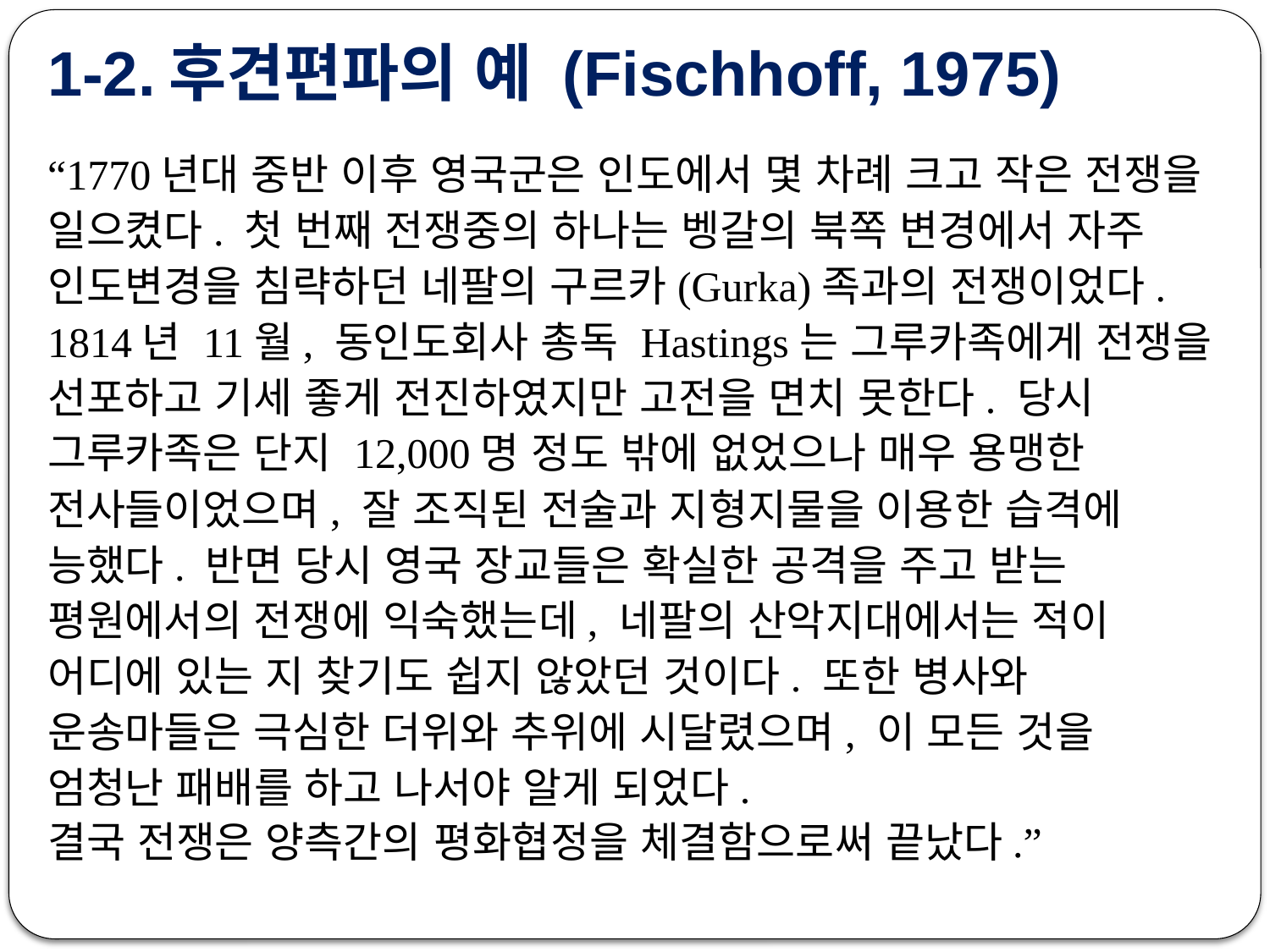

# 1-2.후견편파의 예 (Fischhoff, 1975)
“1770년대 중반 이후 영국군은 인도에서 몇 차례 크고 작은 전쟁을 일으켰다. 첫 번째 전쟁중의 하나는 벵갈의 북쪽 변경에서 자주 인도변경을 침략하던 네팔의 구르카(Gurka)족과의 전쟁이었다. 1814년 11월, 동인도회사 총독 Hastings는 그루카족에게 전쟁을 선포하고 기세 좋게 전진하였지만 고전을 면치 못한다. 당시 그루카족은 단지 12,000명 정도 밖에 없었으나 매우 용맹한 전사들이었으며, 잘 조직된 전술과 지형지물을 이용한 습격에 능했다. 반면 당시 영국 장교들은 확실한 공격을 주고 받는 평원에서의 전쟁에 익숙했는데, 네팔의 산악지대에서는 적이 어디에 있는 지 찾기도 쉽지 않았던 것이다. 또한 병사와 운송마들은 극심한 더위와 추위에 시달렸으며, 이 모든 것을 엄청난 패배를 하고 나서야 알게 되었다.

고전을 거듭한 후에 영국군은 겨우 전쟁에서 승리를 거두었다.”
결국 전쟁은 양측간의 평화협정을 체결함으로써 끝났다.”

결국 영국군은 전쟁에서 패배하고 산악지대에서 후퇴하였다.”
결국 전쟁은 양측간의 평화협정은 체결되지 못한 채로 답보상태를 유지하였다.”